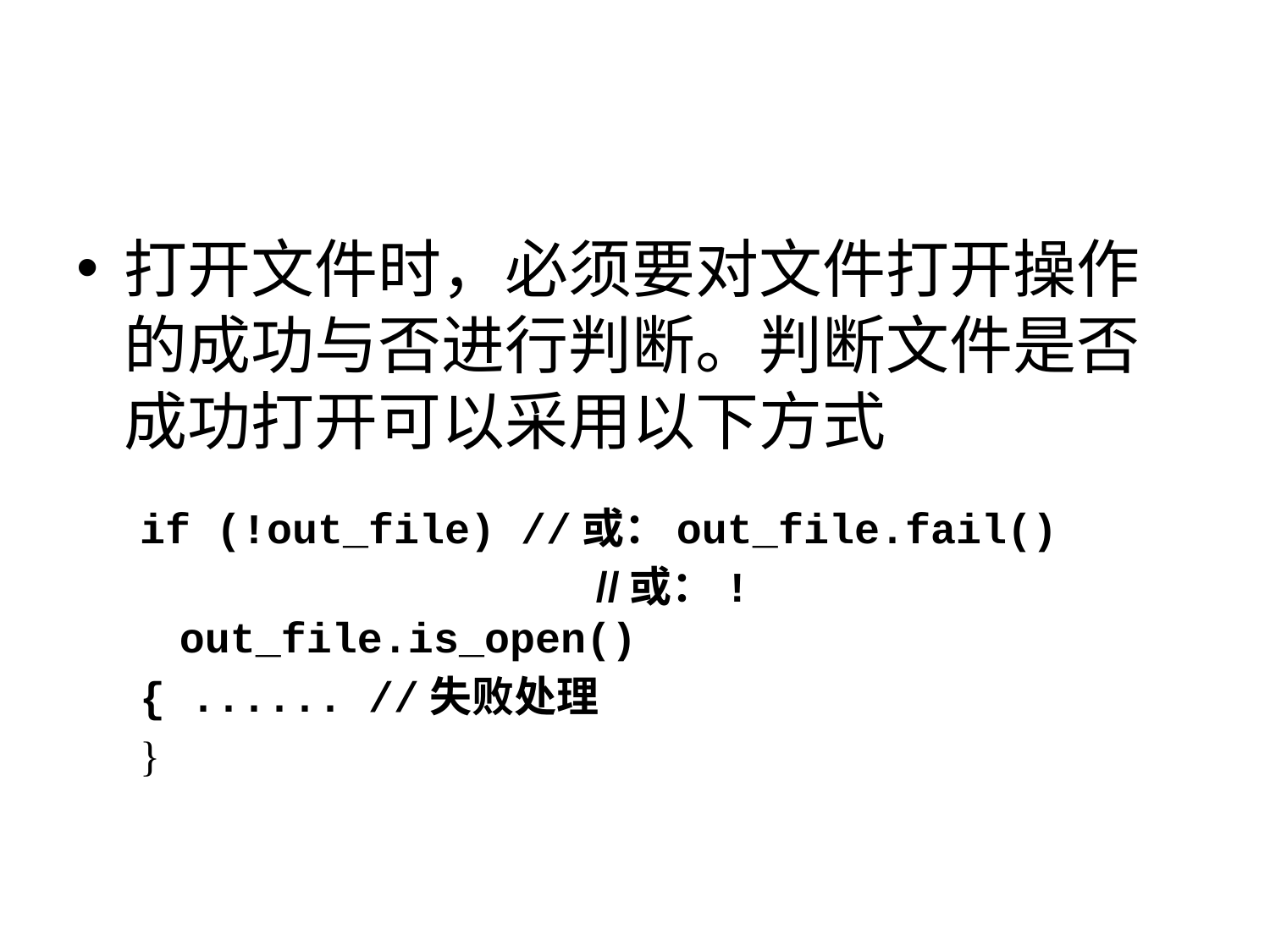

#
打开文件时，必须要对文件打开操作的成功与否进行判断。判断文件是否成功打开可以采用以下方式
if (!out_file) //或：out_file.fail()
				   //或：!out_file.is_open()
{ ...... //失败处理
}